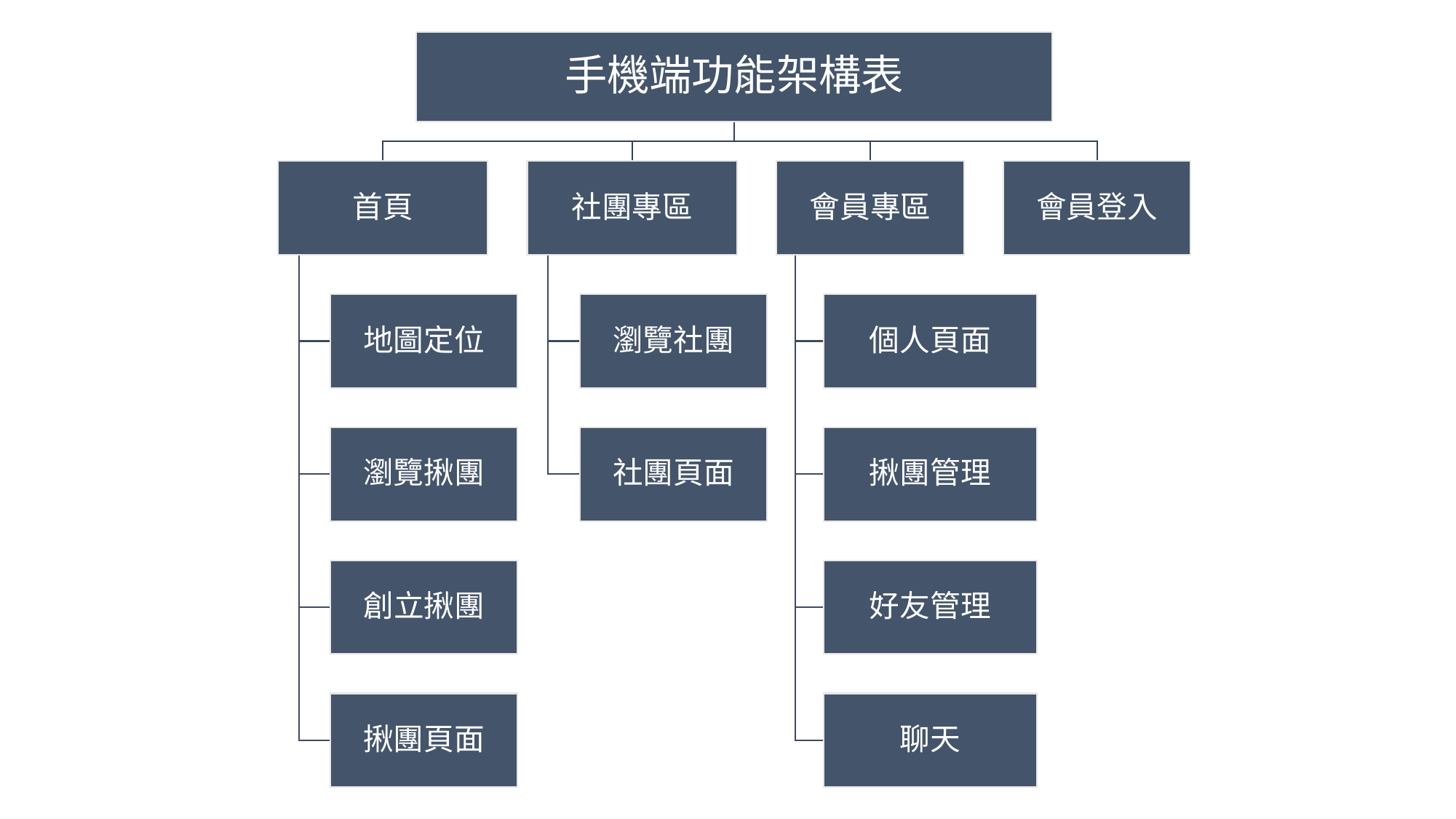

手機端功能架構表

首頁

社團專區

會員專區

會員登入

地圖定位

瀏覽社團

個人頁面

瀏覽揪團

社團頁面

揪團管理

創立揪團

好友管理

揪團頁面

聊天